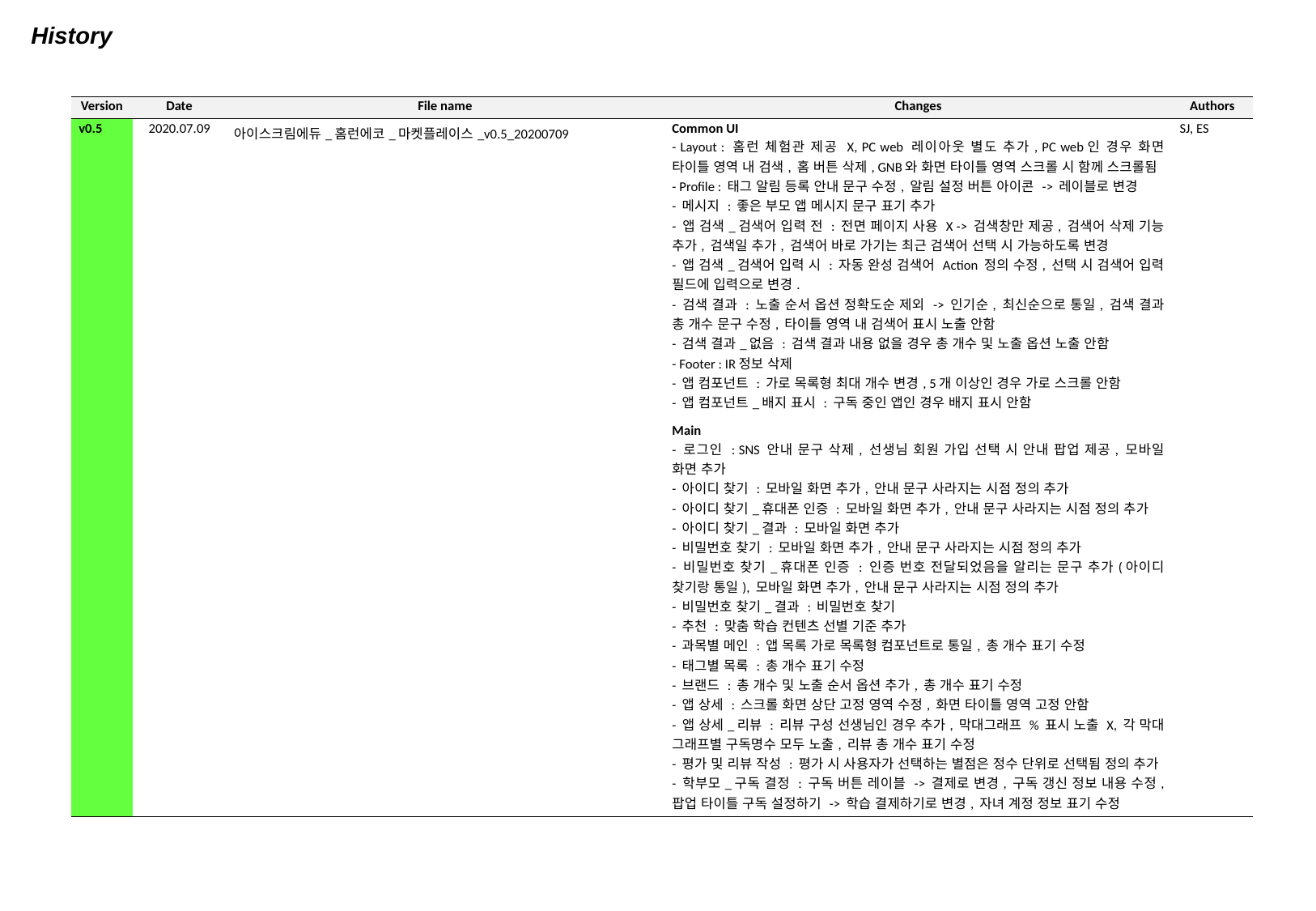

History
| Version | Date | File name | Changes | Authors |
| --- | --- | --- | --- | --- |
| v0.5 | 2020.07.09 | 아이스크림에듀\_홈런에코\_마켓플레이스\_v0.5\_20200709 | Common UI - Layout : 홈런 체험관 제공 X, PC web 레이아웃 별도 추가, PC web인 경우 화면 타이틀 영역 내 검색, 홈 버튼 삭제, GNB와 화면 타이틀 영역 스크롤 시 함께 스크롤됨 - Profile : 태그 알림 등록 안내 문구 수정, 알림 설정 버튼 아이콘 -> 레이블로 변경 - 메시지 : 좋은 부모 앱 메시지 문구 표기 추가 - 앱 검색\_검색어 입력 전 : 전면 페이지 사용 X -> 검색창만 제공, 검색어 삭제 기능 추가, 검색일 추가, 검색어 바로 가기는 최근 검색어 선택 시 가능하도록 변경 - 앱 검색\_검색어 입력 시 : 자동 완성 검색어 Action 정의 수정, 선택 시 검색어 입력 필드에 입력으로 변경. - 검색 결과 : 노출 순서 옵션 정확도순 제외 -> 인기순, 최신순으로 통일, 검색 결과 총 개수 문구 수정, 타이틀 영역 내 검색어 표시 노출 안함 - 검색 결과\_없음 : 검색 결과 내용 없을 경우 총 개수 및 노출 옵션 노출 안함 - Footer : IR정보 삭제 - 앱 컴포넌트 : 가로 목록형 최대 개수 변경, 5개 이상인 경우 가로 스크롤 안함 - 앱 컴포넌트\_배지 표시 : 구독 중인 앱인 경우 배지 표시 안함 Main - 로그인 : SNS 안내 문구 삭제, 선생님 회원 가입 선택 시 안내 팝업 제공, 모바일 화면 추가 - 아이디 찾기 : 모바일 화면 추가, 안내 문구 사라지는 시점 정의 추가 - 아이디 찾기\_휴대폰 인증 : 모바일 화면 추가, 안내 문구 사라지는 시점 정의 추가 - 아이디 찾기\_결과 : 모바일 화면 추가 - 비밀번호 찾기 : 모바일 화면 추가, 안내 문구 사라지는 시점 정의 추가 - 비밀번호 찾기\_휴대폰 인증 : 인증 번호 전달되었음을 알리는 문구 추가(아이디 찾기랑 통일), 모바일 화면 추가, 안내 문구 사라지는 시점 정의 추가 - 비밀번호 찾기\_결과 : 비밀번호 찾기 - 추천 : 맞춤 학습 컨텐츠 선별 기준 추가 - 과목별 메인 : 앱 목록 가로 목록형 컴포넌트로 통일, 총 개수 표기 수정 - 태그별 목록 : 총 개수 표기 수정 - 브랜드 : 총 개수 및 노출 순서 옵션 추가, 총 개수 표기 수정 - 앱 상세 : 스크롤 화면 상단 고정 영역 수정, 화면 타이틀 영역 고정 안함 - 앱 상세\_리뷰 : 리뷰 구성 선생님인 경우 추가, 막대그래프 % 표시 노출 X, 각 막대 그래프별 구독명수 모두 노출, 리뷰 총 개수 표기 수정 - 평가 및 리뷰 작성 : 평가 시 사용자가 선택하는 별점은 정수 단위로 선택됨 정의 추가 - 학부모\_구독 결정 : 구독 버튼 레이블 -> 결제로 변경, 구독 갱신 정보 내용 수정, 팝업 타이틀 구독 설정하기 -> 학습 결제하기로 변경, 자녀 계정 정보 표기 수정 | SJ, ES |